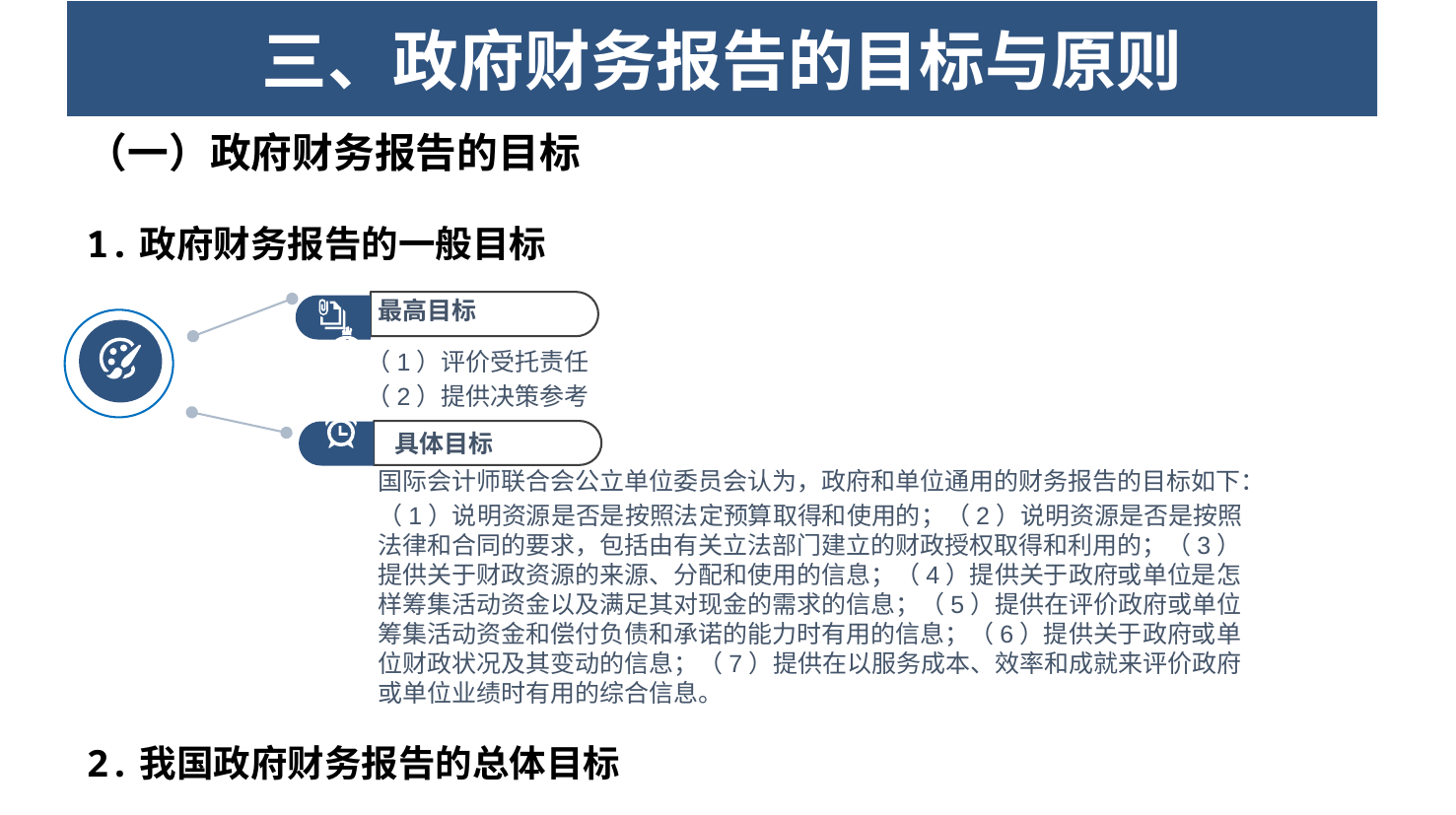

单击添加标题
三、政府财务报告的目标与原则
（一）政府财务报告的目标

1.政府财务报告的一般目标

最高目标

（1）评价受托责任
（2）提供决策参考

具体目标
国际会计师联合会公立单位委员会认为，政府和单位通用的财务报告的目标如下：
（1）说明资源是否是按照法定预算取得和使用的；（2）说明资源是否是按照法律和合同的要求，包括由有关立法部门建立的财政授权取得和利用的；（3）提供关于财政资源的来源、分配和使用的信息；（4）提供关于政府或单位是怎样筹集活动资金以及满足其对现金的需求的信息；（5）提供在评价政府或单位筹集活动资金和偿付负债和承诺的能力时有用的信息；（6）提供关于政府或单位财政状况及其变动的信息；（7）提供在以服务成本、效率和成就来评价政府或单位业绩时有用的综合信息。
2.我国政府财务报告的总体目标